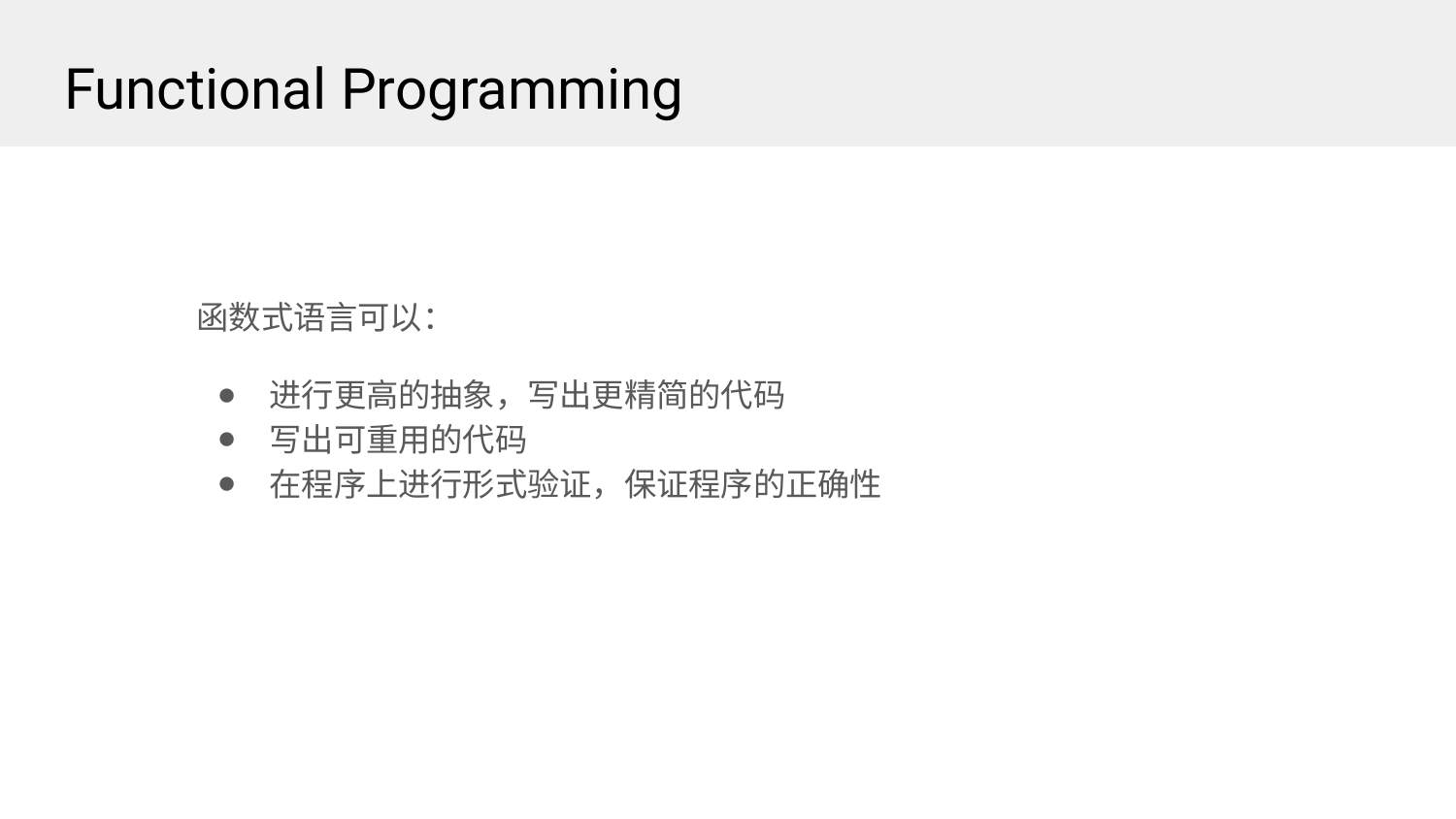

# Functional Programming

函数式语言可以：
进行更高的抽象，写出更精简的代码
写出可重用的代码
在程序上进行形式验证，保证程序的正确性